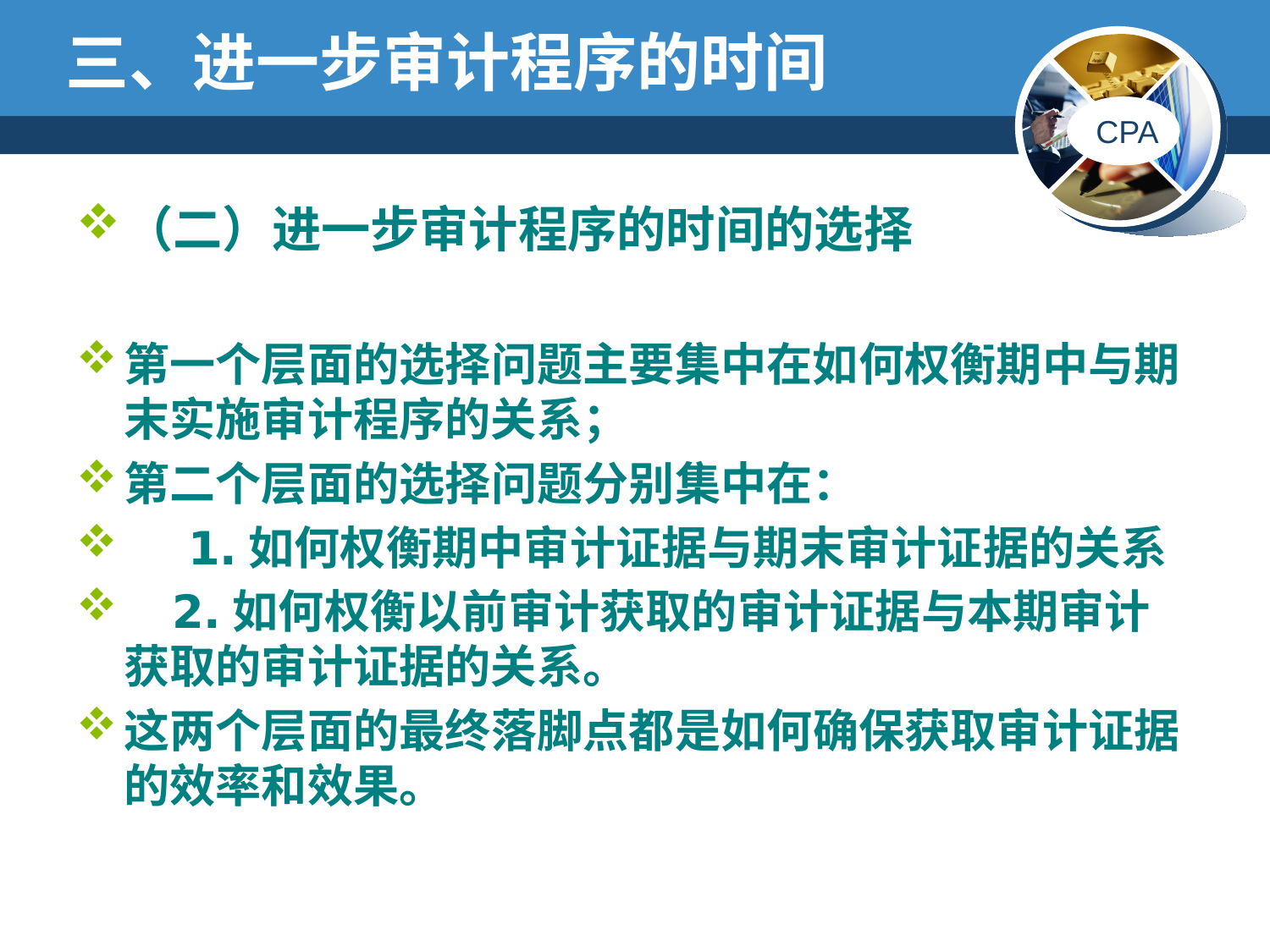

# 三、进一步审计程序的时间
（二）进一步审计程序的时间的选择

第一个层面的选择问题主要集中在如何权衡期中与期末实施审计程序的关系；
第二个层面的选择问题分别集中在：
    1.如何权衡期中审计证据与期末审计证据的关系
   2.如何权衡以前审计获取的审计证据与本期审计获取的审计证据的关系。
这两个层面的最终落脚点都是如何确保获取审计证据的效率和效果。